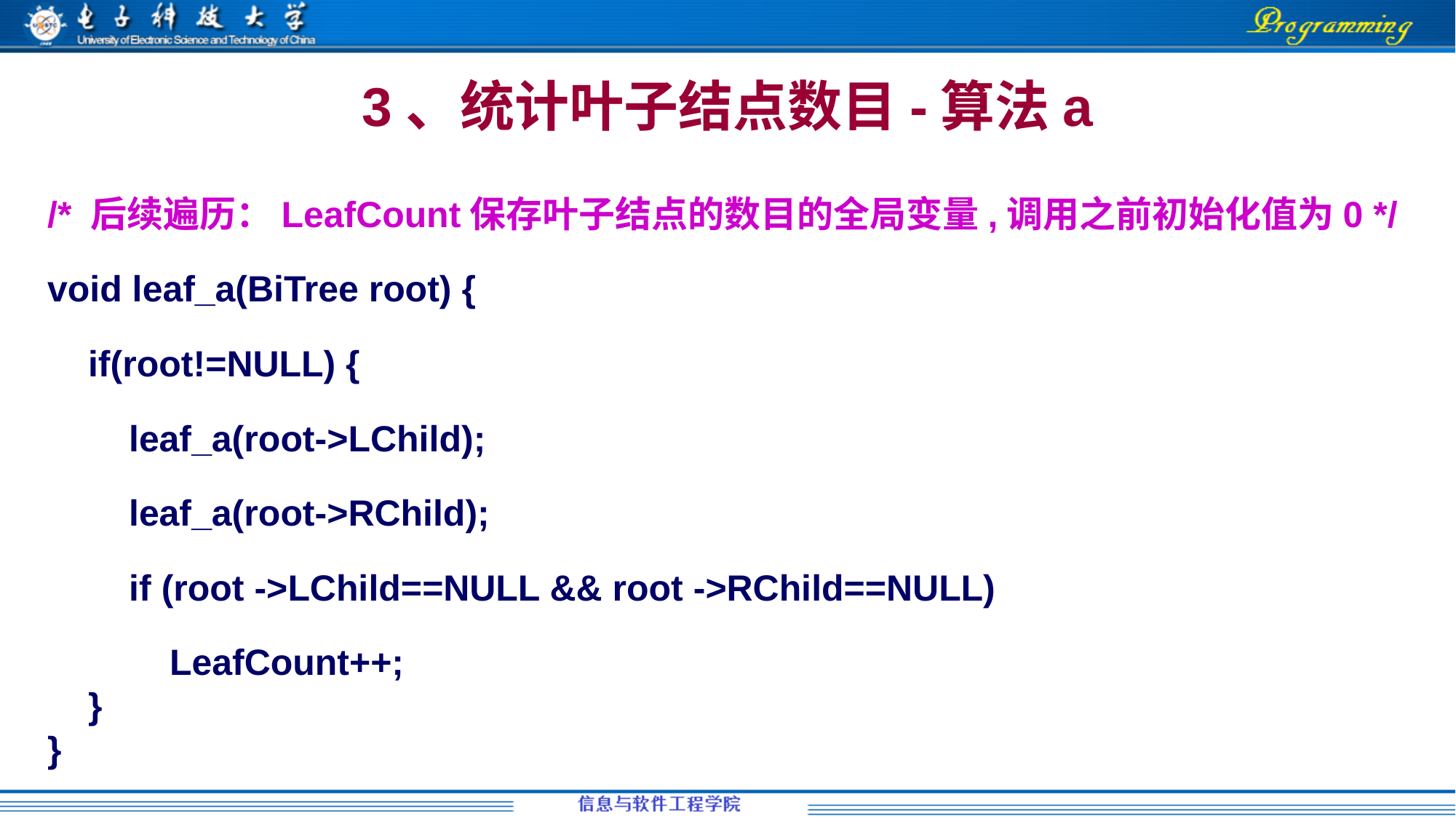

# 3、统计叶子结点数目-算法a
/* 后续遍历：LeafCount保存叶子结点的数目的全局变量,调用之前初始化值为0 */
void leaf_a(BiTree root) {
    if(root!=NULL) {
        leaf_a(root->LChild);
        leaf_a(root->RChild);
        if (root ->LChild==NULL && root ->RChild==NULL)
            LeafCount++;
    }
}